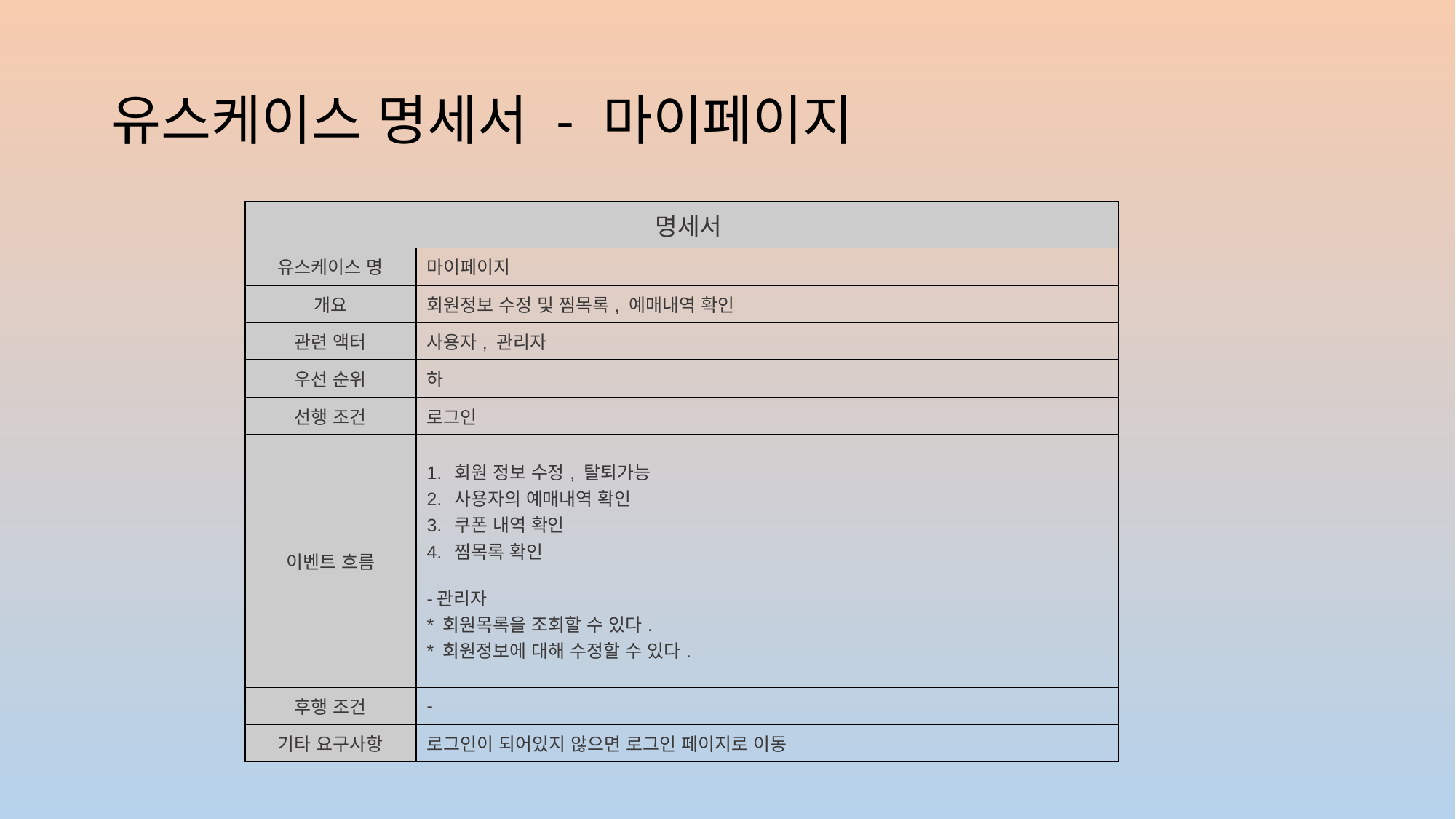

# 유스케이스 명세서 - 마이페이지
| 명세서 |  |
| --- | --- |
| 유스케이스 명 | 마이페이지 |
| 개요 | 회원정보 수정 및 찜목록, 예매내역 확인 |
| 관련 액터 | 사용자, 관리자 |
| 우선 순위 | 하 |
| 선행 조건 | 로그인 |
| 이벤트 흐름 | 회원 정보 수정, 탈퇴가능 사용자의 예매내역 확인 쿠폰 내역 확인 찜목록 확인 -관리자 \* 회원목록을 조회할 수 있다. \* 회원정보에 대해 수정할 수 있다. |
| 후행 조건 | - |
| 기타 요구사항 | 로그인이 되어있지 않으면 로그인 페이지로 이동 |